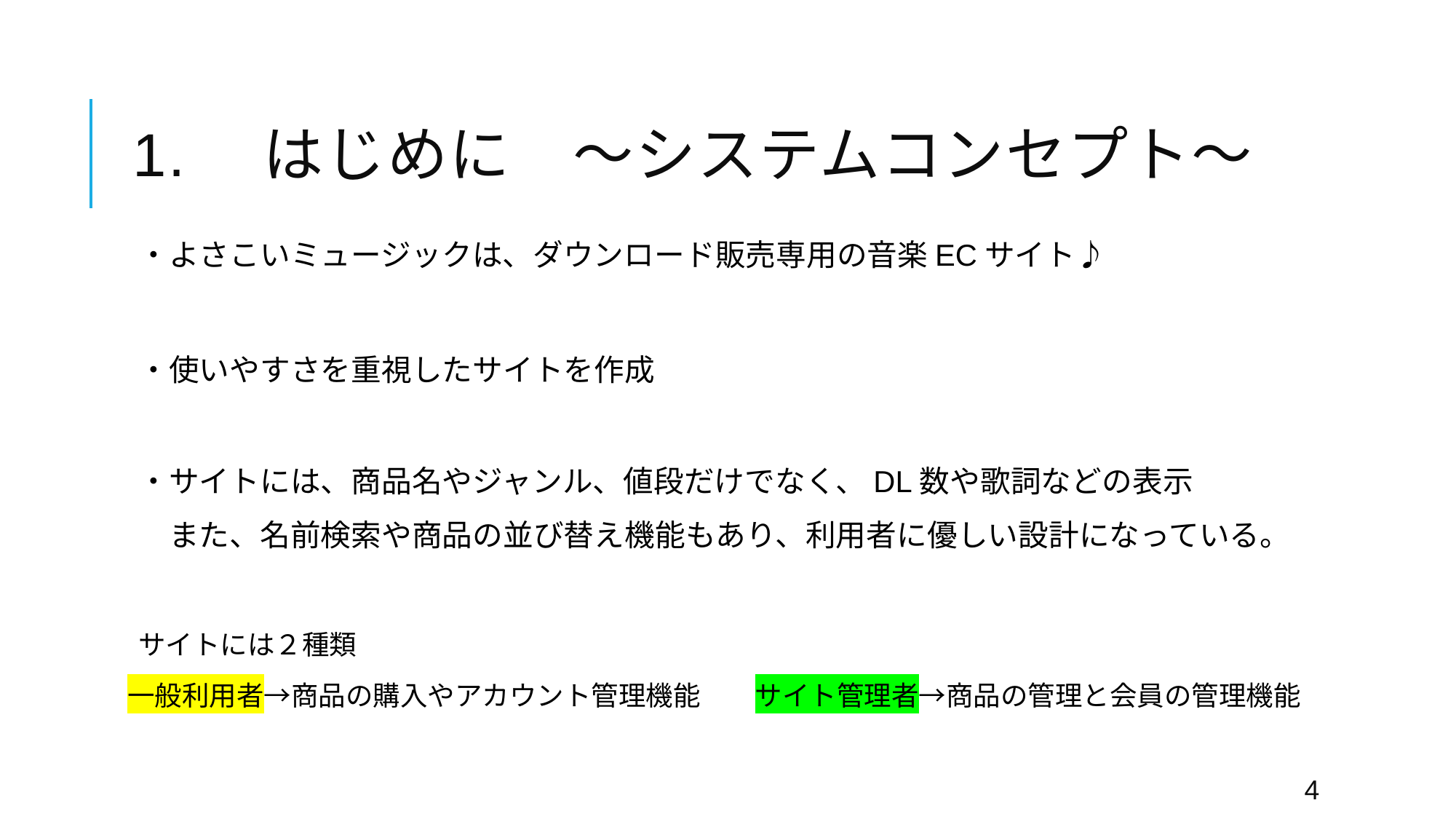

# 1.　はじめに　～システムコンセプト～
・よさこいミュージックは、ダウンロード販売専用の音楽ECサイト♪

・使いやすさを重視したサイトを作成

・サイトには、商品名やジャンル、値段だけでなく、DL数や歌詞などの表示
　また、名前検索や商品の並び替え機能もあり、利用者に優しい設計になっている。

サイトには２種類
一般利用者→商品の購入やアカウント管理機能　　サイト管理者→商品の管理と会員の管理機能
4